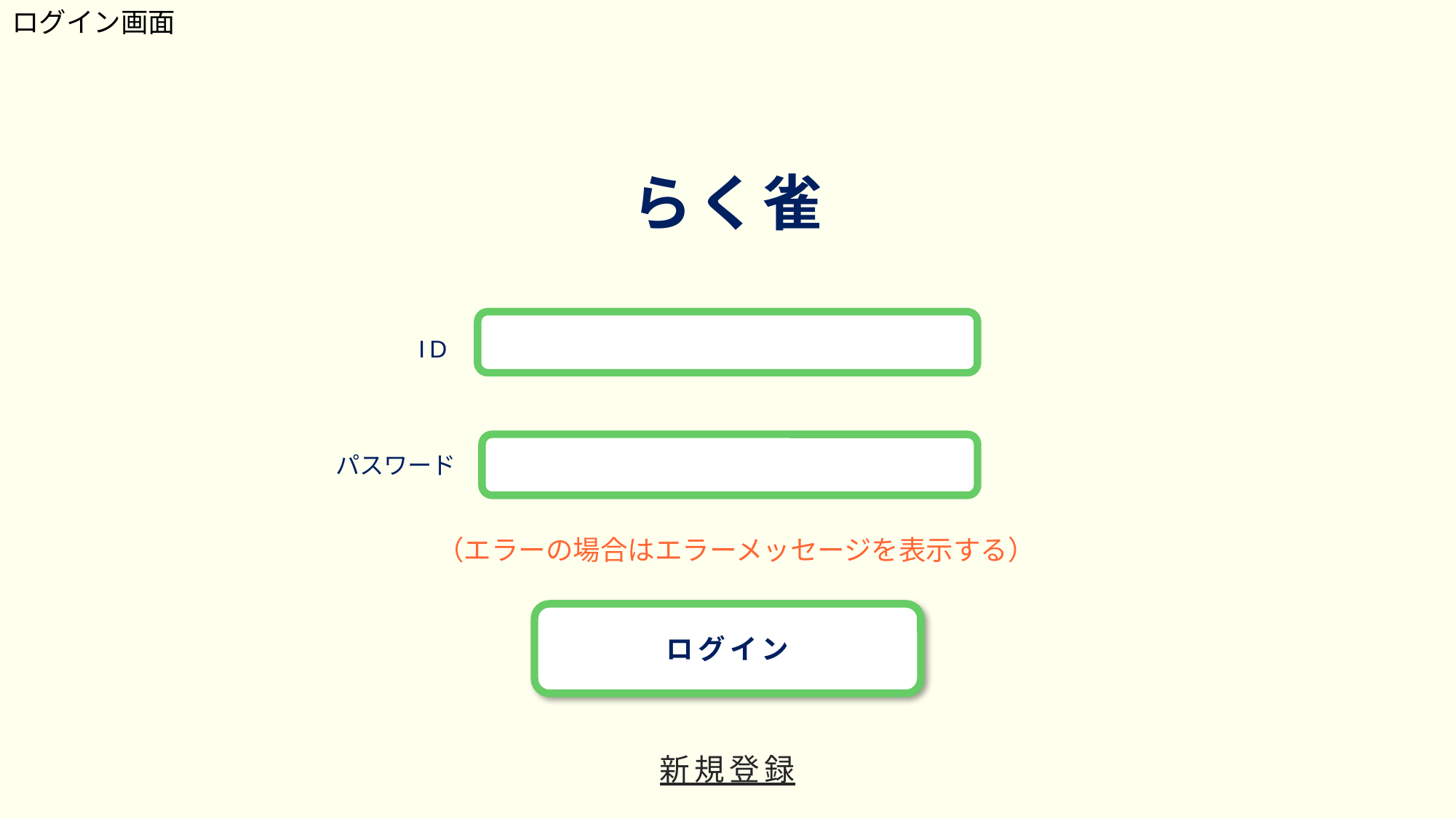

ログイン画面
らく雀

ID

パスワード
（エラーの場合はエラーメッセージを表示する）
ログイン
新規登録